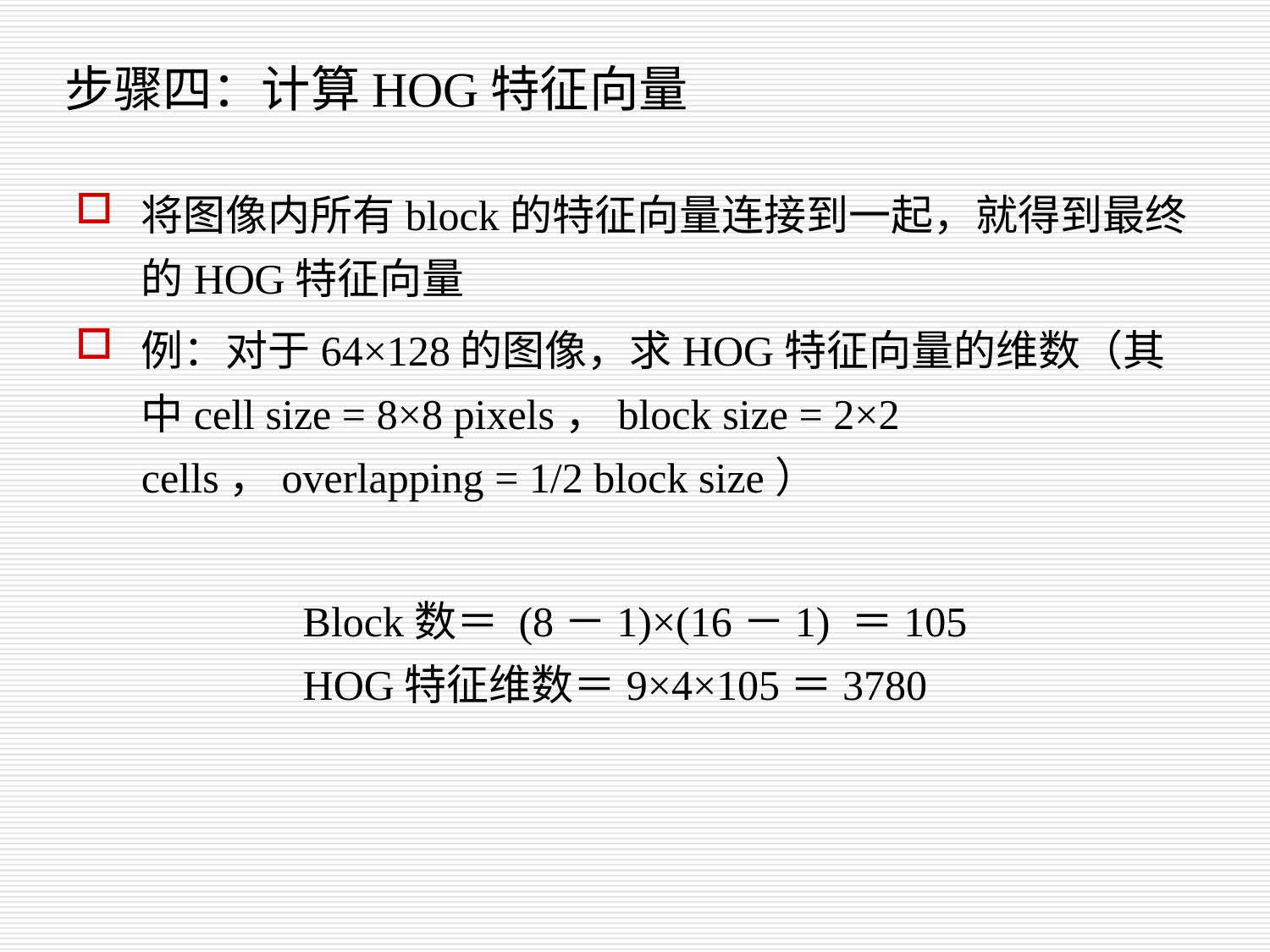

步骤四：计算HOG特征向量
将图像内所有block的特征向量连接到一起，就得到最终的HOG特征向量
例：对于64×128的图像，求HOG特征向量的维数（其中cell size = 8×8 pixels，block size = 2×2 cells，overlapping = 1/2 block size）
Block数＝ (8－1)×(16－1) ＝105
HOG特征维数＝9×4×105＝3780